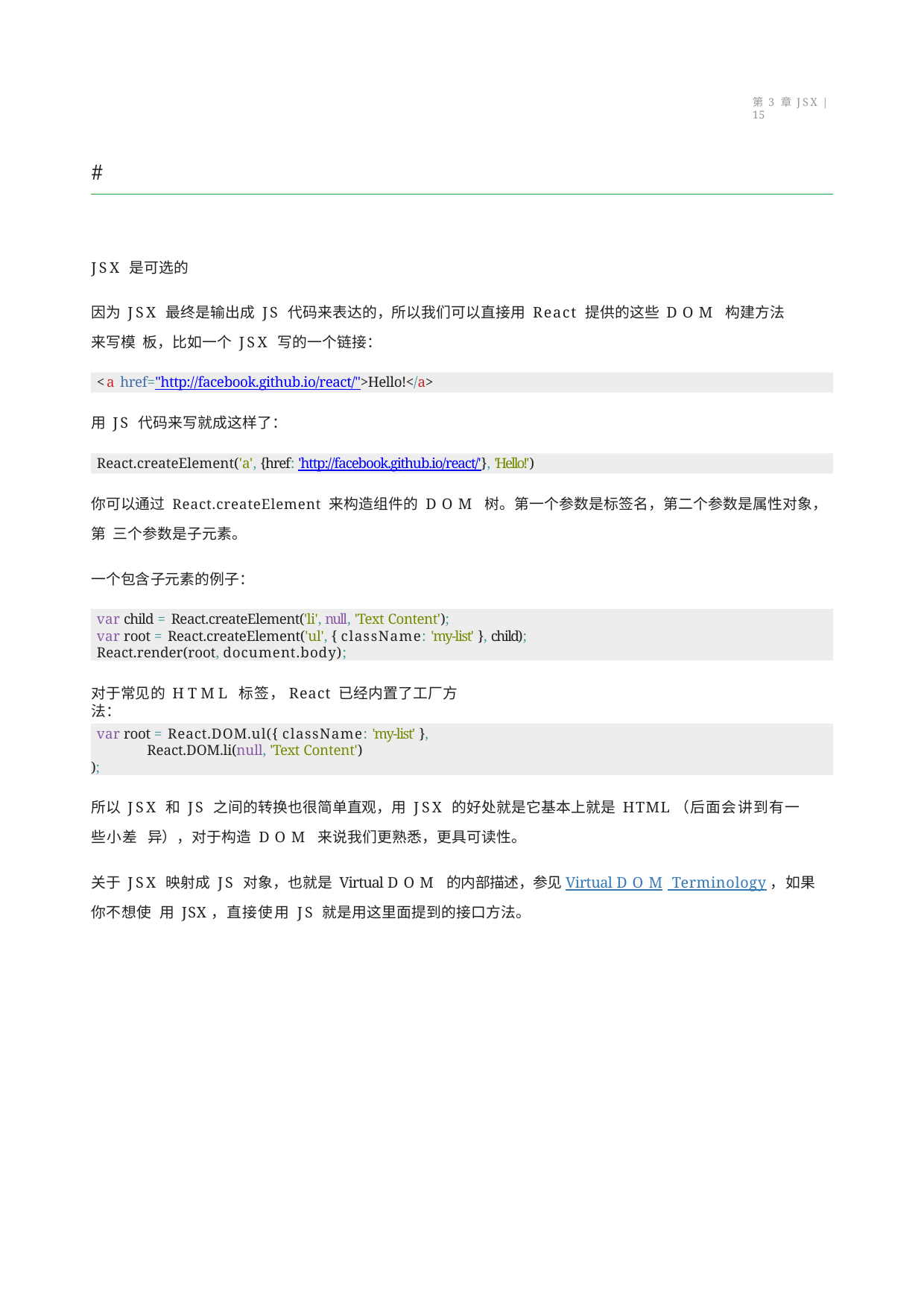

第 3 章 JSX | 15
#

JSX 是可选的

因为 JSX 最终是输出成 JS 代码来表达的，所以我们可以直接用 React 提供的这些 DOM 构建方法来写模  板，比如一个 JSX 写的一个链接：
<a href="http://facebook.github.io/react/">Hello!</a>
用 JS 代码来写就成这样了：
React.createElement('a', {href: 'http://facebook.github.io/react/'}, 'Hello!')
你可以通过 React.createElement 来构造组件的 DOM 树。第一个参数是标签名，第二个参数是属性对象，第  三个参数是子元素。

一个包含子元素的例子：
var child = React.createElement('li', null, 'Text Content');
var root = React.createElement('ul', { className: 'my-list' }, child);  React.render(root, document.body);
对于常见的 HTML 标签，React 已经内置了工厂方法：
var root = React.DOM.ul({ className: 'my-list' },  React.DOM.li(null, 'Text Content')
);
所以 JSX 和 JS 之间的转换也很简单直观，用 JSX 的好处就是它基本上就是 HTML（后面会讲到有一些小差  异），对于构造 DOM 来说我们更熟悉，更具可读性。

关于 JSX 映射成 JS 对象，也就是 Virtual DOM 的内部描述，参见Virtual DOM Terminology，如果你不想使  用 JSX，直接使用 JS 就是用这里面提到的接口方法。